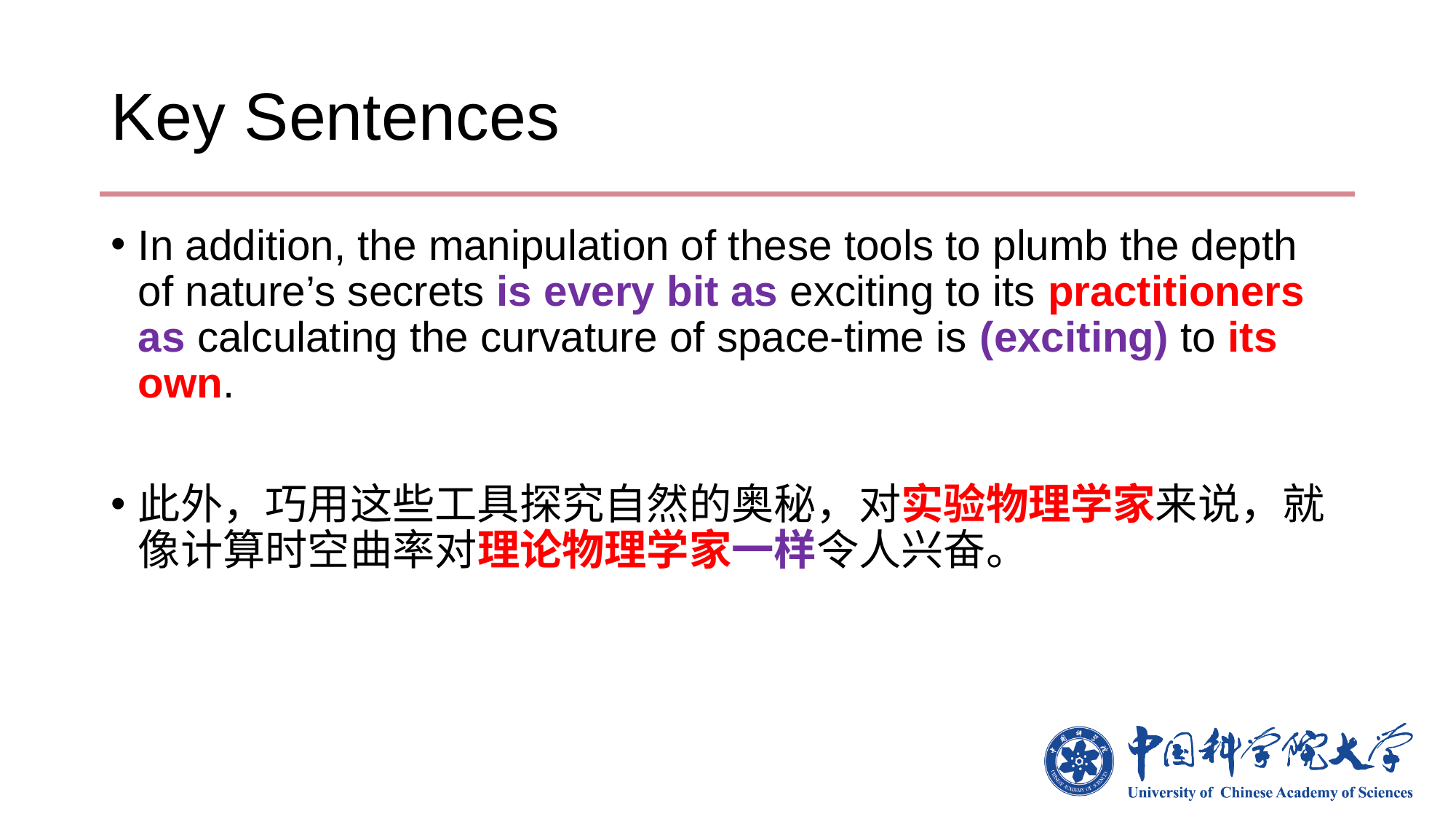

# Key Sentences
In addition, the manipulation of these tools to plumb the depth of nature’s secrets is every bit as exciting to its practitioners as calculating the curvature of space-time is (exciting) to its own.

此外，巧用这些工具探究自然的奥秘，对实验物理学家来说，就像计算时空曲率对理论物理学家一样令人兴奋。